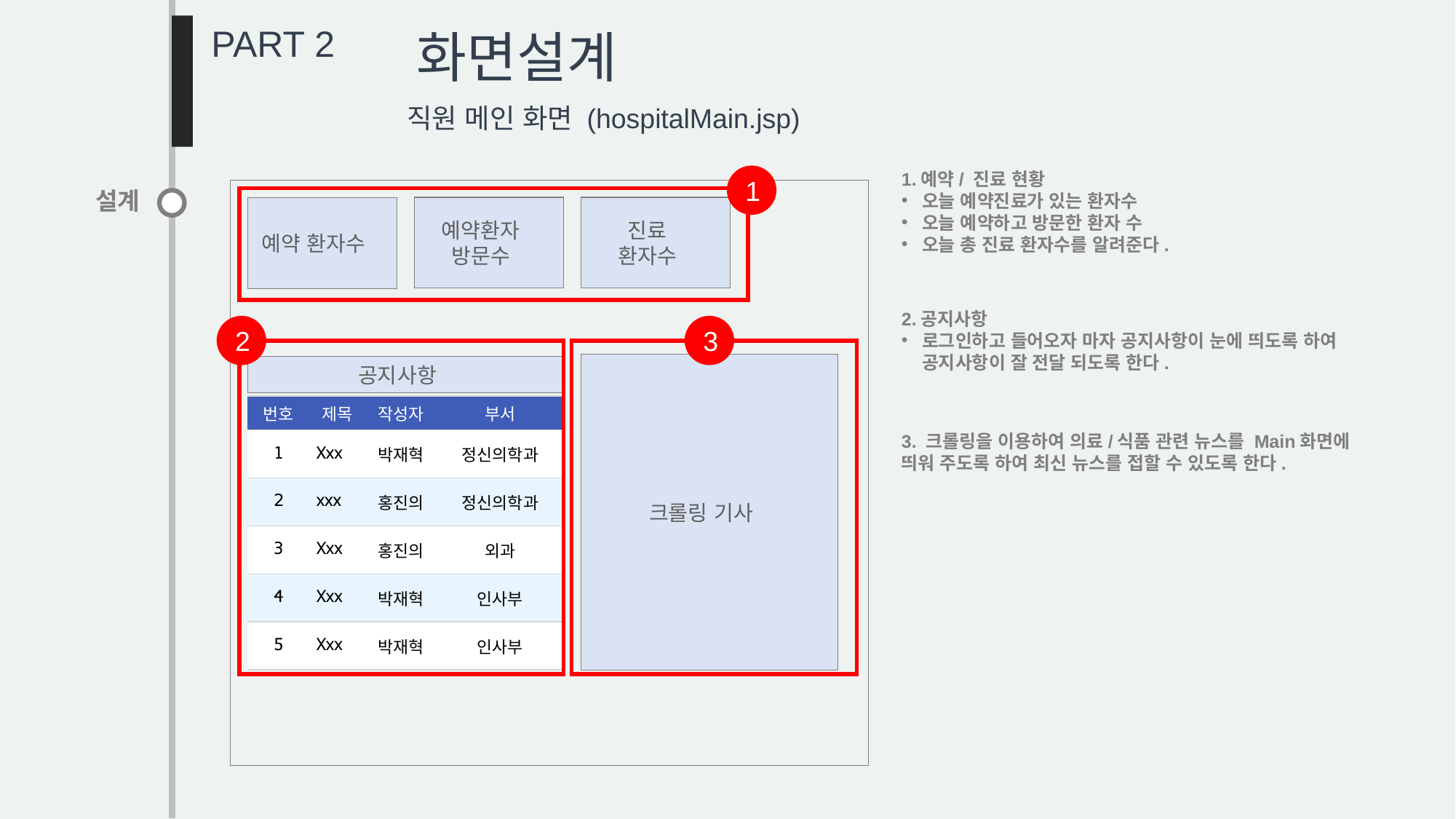

PART 2
화면설계
직원 메인 화면 (hospitalMain.jsp)
1.예약/ 진료 현황
오늘 예약진료가 있는 환자수
오늘 예약하고 방문한 환자 수
오늘 총 진료 환자수를 알려준다.
1
설계

예약환자 방문수
진료
환자수
예약 환자수
2.공지사항
로그인하고 들어오자 마자 공지사항이 눈에 띄도록 하여 공지사항이 잘 전달 되도록 한다.
2
3

크롤링 기사
공지사항
| 번호 | 제목 | 작성자 | 부서 |
| --- | --- | --- | --- |
| 1 | Xxx | 박재혁 | 정신의학과 |
| 2 | xxx | 홍진의 | 정신의학과 |
| 3 | Xxx | 홍진의 | 외과 |
| 4 | Xxx | 박재혁 | 인사부 |
| 5 | Xxx | 박재혁 | 인사부 |
3. 크롤링을 이용하여 의료/식품 관련 뉴스를 Main화면에 띄워 주도록 하여 최신 뉴스를 접할 수 있도록 한다.